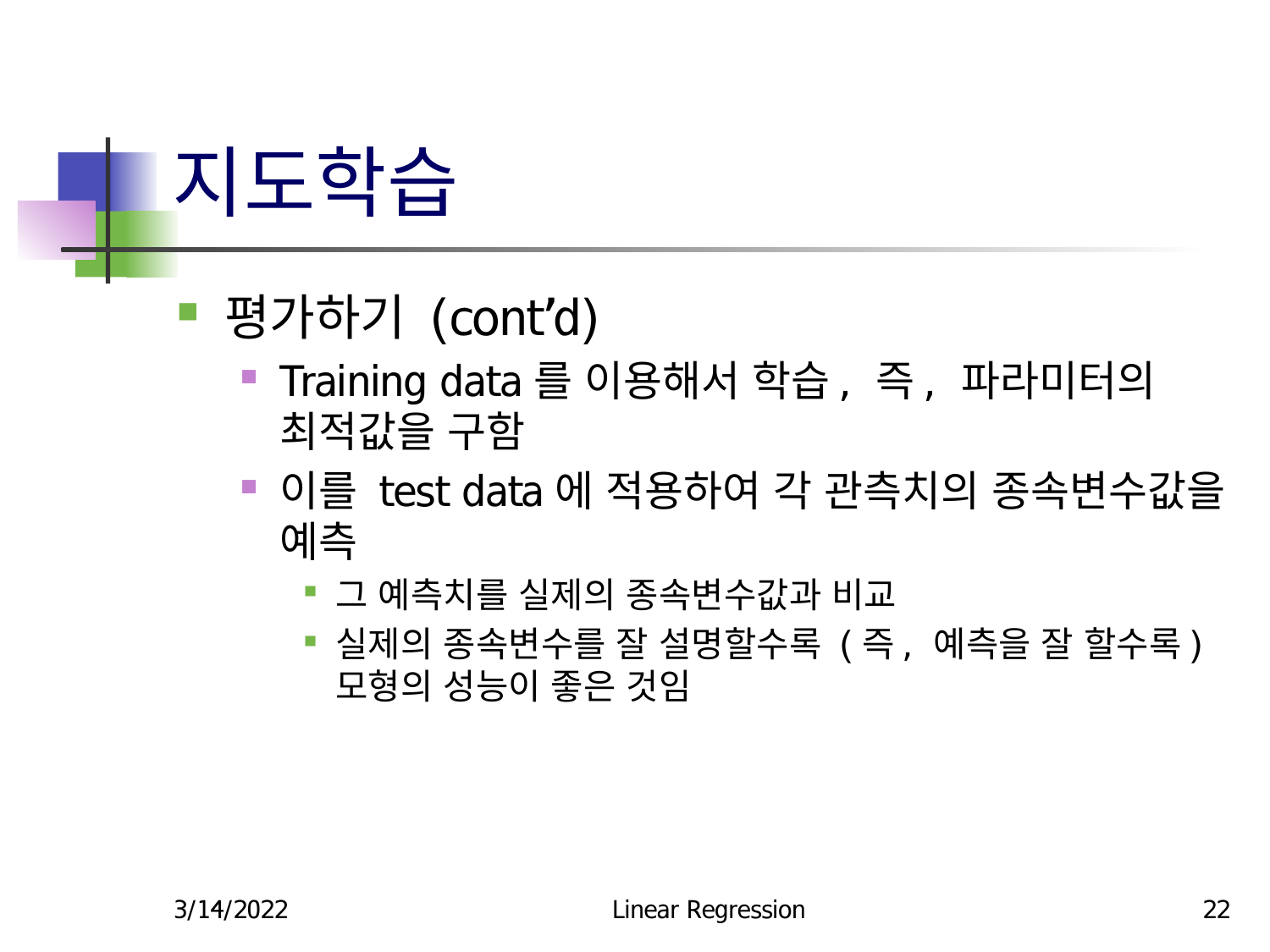

# 지도학습
평가하기 (cont’d)
Training data를 이용해서 학습, 즉, 파라미터의 최적값을 구함
이를 test data에 적용하여 각 관측치의 종속변수값을 예측
그 예측치를 실제의 종속변수값과 비교
실제의 종속변수를 잘 설명할수록 (즉, 예측을 잘 할수록) 모형의 성능이 좋은 것임
3/14/2022
Linear Regression
22